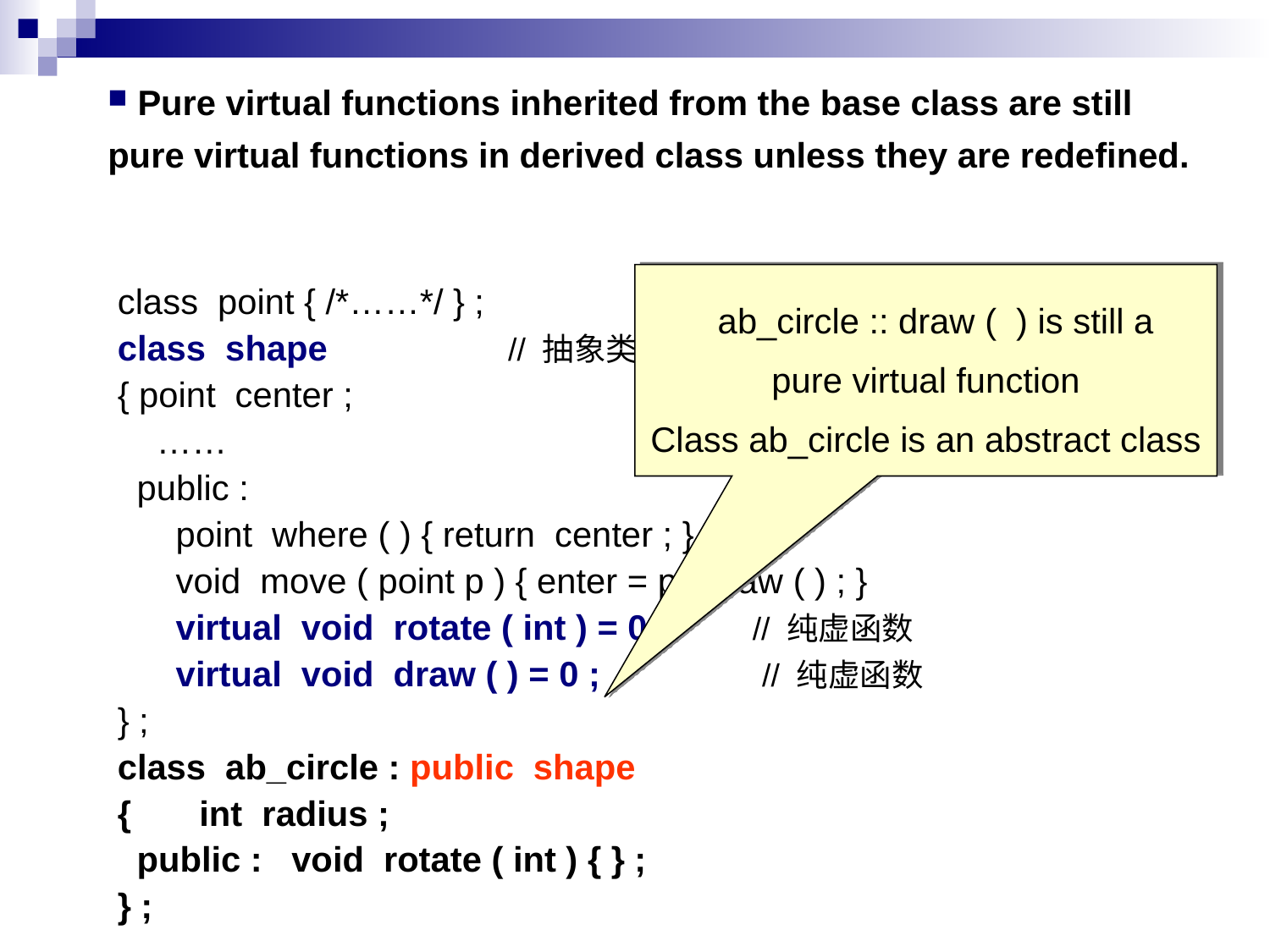

Pure virtual functions inherited from the base class are still pure virtual functions in derived class unless they are redefined.

class  point { /*……*/ } ;
class  shape		 // 抽象类
{ point  center ;
    ……
  public :
      point  where ( ) { return  center ; }
      void  move ( point p ) { enter = p ; draw ( ) ; }
      virtual  void  rotate ( int ) = 0 ; 	// 纯虚函数
      virtual  void  draw ( ) = 0 ;		 // 纯虚函数
} ;
class  ab_circle : public  shape
{       int  radius ;
  public :   void  rotate ( int ) { } ;
} ;

   ab_circle :: draw (  ) is still a
pure virtual function
Class ab_circle is an abstract class